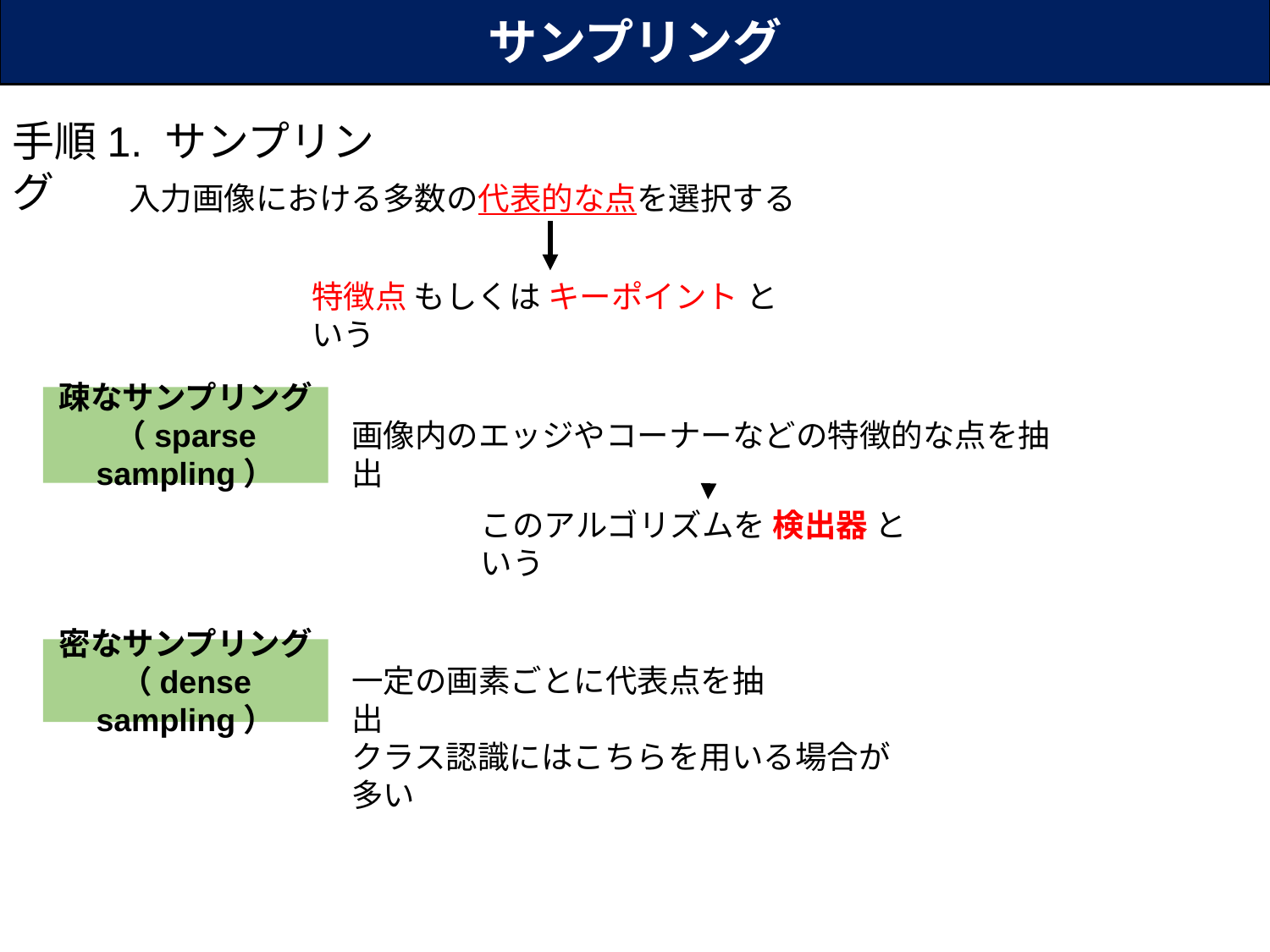

サンプリング
手順1. サンプリング
入力画像における多数の代表的な点を選択する
特徴点 もしくは キーポイント という
疎なサンプリング（sparse sampling）
画像内のエッジやコーナーなどの特徴的な点を抽出
このアルゴリズムを 検出器 という
密なサンプリング（dense sampling）
一定の画素ごとに代表点を抽出
クラス認識にはこちらを用いる場合が多い